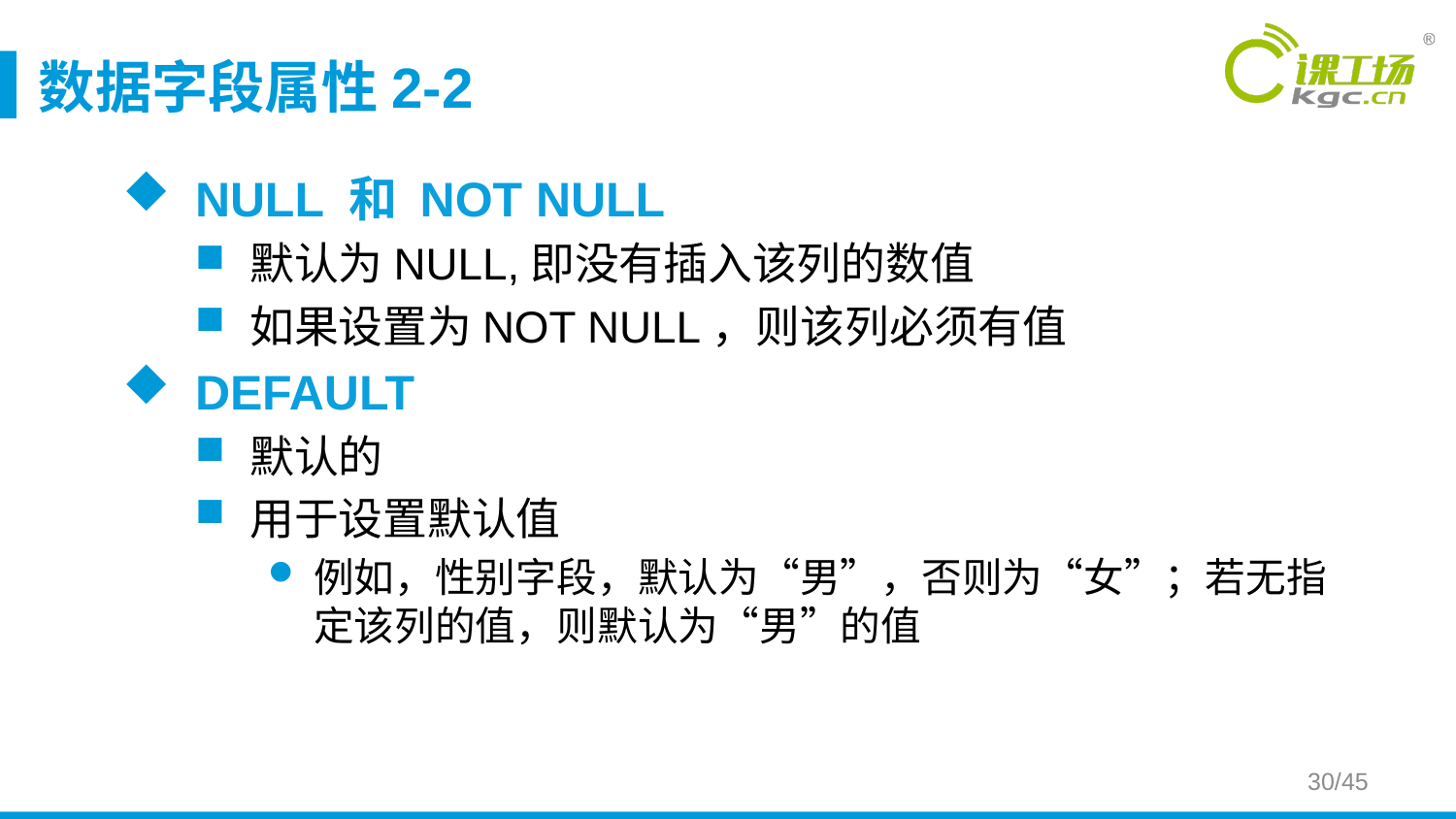

# 数据字段属性2-2
NULL 和 NOT NULL
默认为NULL,即没有插入该列的数值
如果设置为NOT NULL，则该列必须有值
DEFAULT
默认的
用于设置默认值
例如，性别字段，默认为“男”，否则为“女”；若无指定该列的值，则默认为“男”的值

30/45